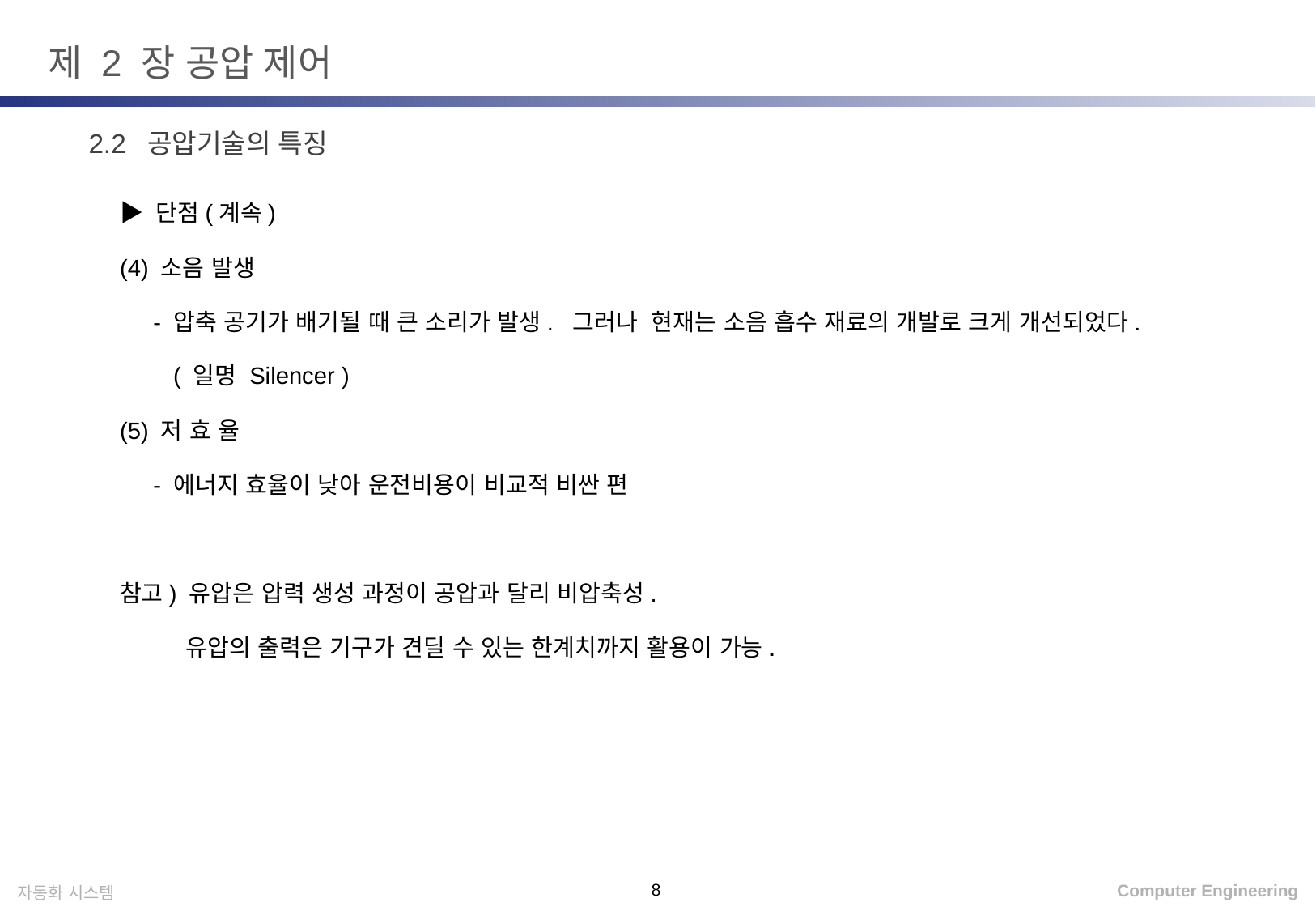

제 2 장 공압 제어
2.2  공압기술의 특징
▶ 단점(계속)
(4) 소음 발생
     - 압축 공기가 배기될 때 큰 소리가 발생.  그러나  현재는 소음 흡수 재료의 개발로 크게 개선되었다.
        ( 일명 Silencer )
(5) 저 효 율
     - 에너지 효율이 낮아 운전비용이 비교적 비싼 편

참고) 유압은 압력 생성 과정이 공압과 달리 비압축성.
         유압의 출력은 기구가 견딜 수 있는 한계치까지 활용이 가능.